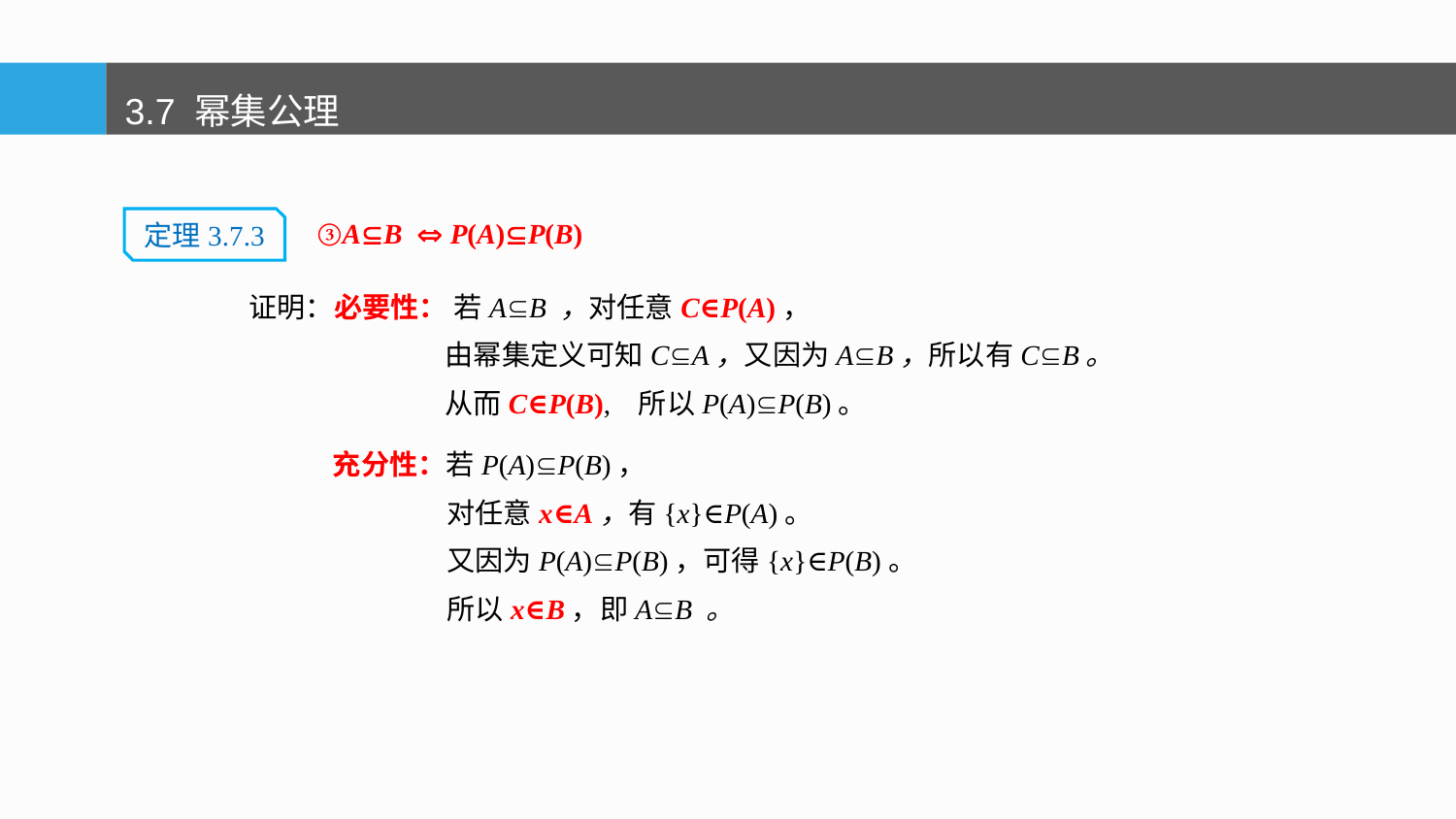

3.7 幂集公理

③A⊆B  ⇔ P(A)⊆P(B)
定理3.7.3
证明：必要性： 若A⊆B ，对任意C∈P(A)，
                              由幂集定义可知C⊆A，又因为A⊆B，所以有C⊆B。
                              从而C∈P(B),   所以P(A)⊆P(B)。
充分性：若P(A)⊆P(B)，
                 对任意x∈A，有{x}∈P(A)。
                 又因为P(A)⊆P(B)，可得{x}∈P(B)。
                 所以x∈B，即A⊆B 。